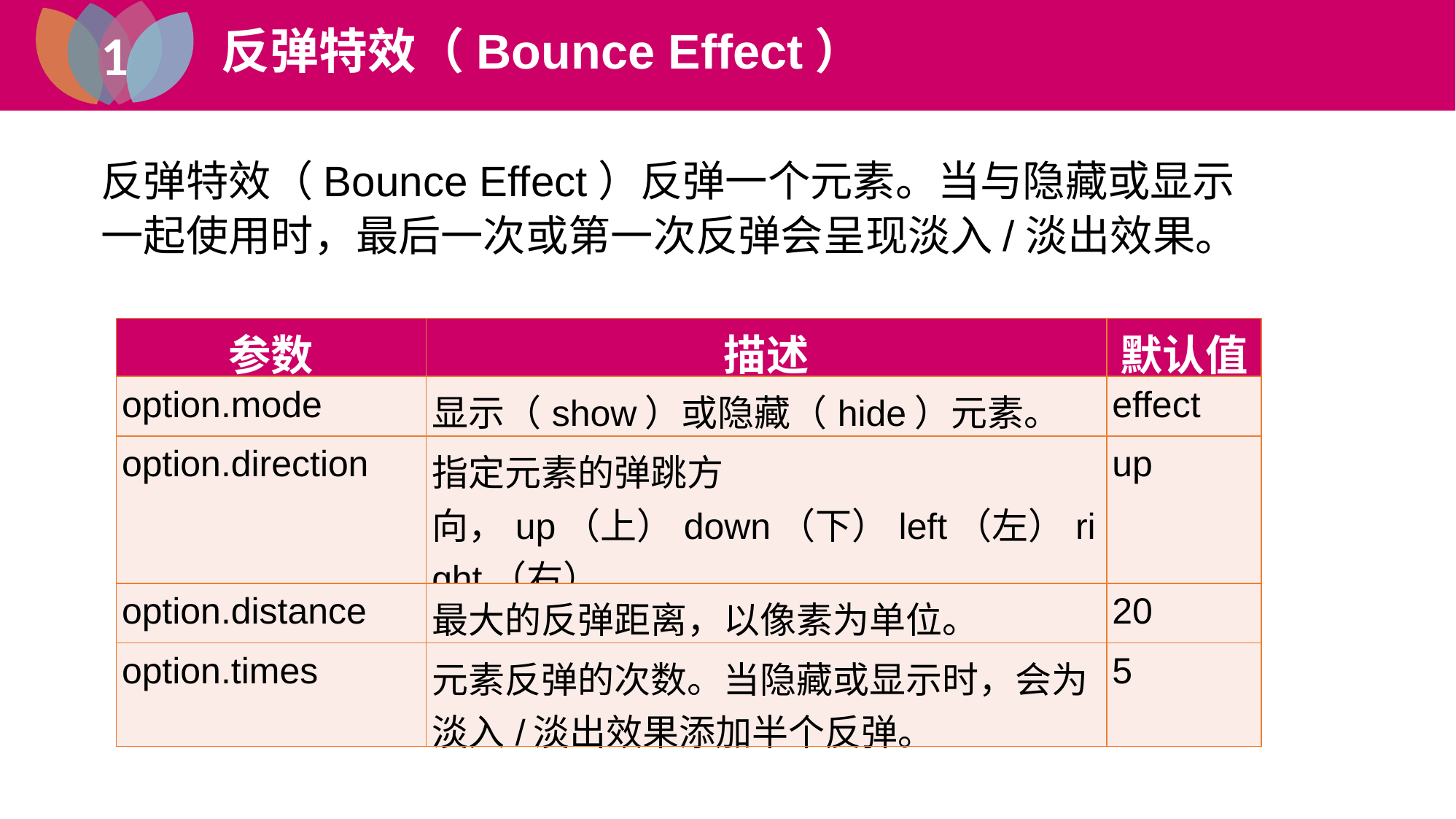

1
反弹特效（Bounce Effect）
1
反弹特效（Bounce Effect）反弹一个元素。当与隐藏或显示一起使用时，最后一次或第一次反弹会呈现淡入/淡出效果。
| 参数 | 描述 | 默认值 |
| --- | --- | --- |
| option.mode | 显示（show）或隐藏（hide）元素。 | effect |
| option.direction | 指定元素的弹跳方向，up（上）down（下）left（左）right（右） | up |
| option.distance | 最大的反弹距离，以像素为单位。 | 20 |
| option.times | 元素反弹的次数。当隐藏或显示时，会为淡入/淡出效果添加半个反弹。 | 5 |